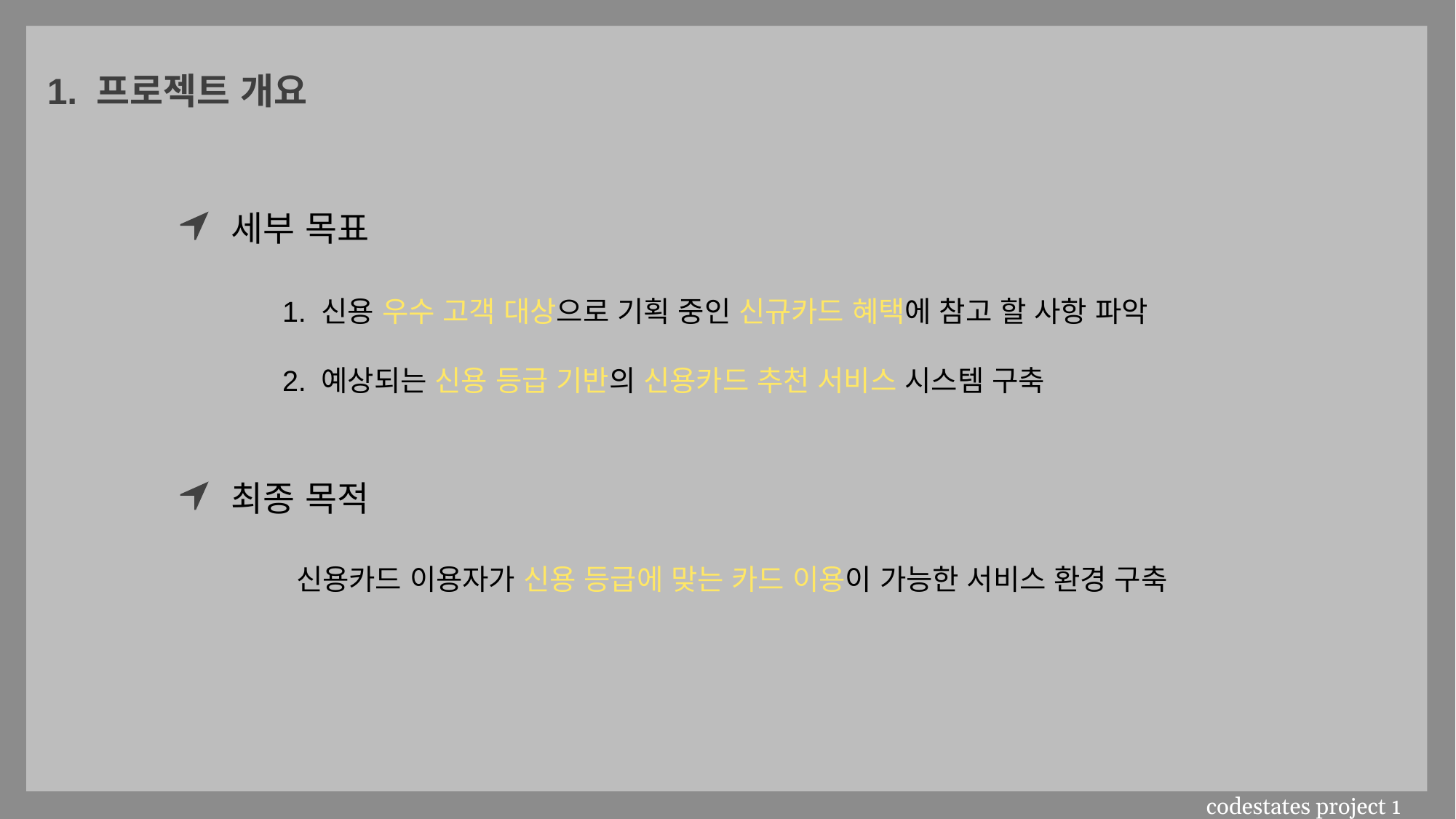

1. 프로젝트 개요
세부 목표

1. 신용 우수 고객 대상으로 기획 중인 신규카드 혜택에 참고 할 사항 파악

2. 예상되는 신용 등급 기반의 신용카드 추천 서비스 시스템 구축
최종 목적

신용카드 이용자가 신용 등급에 맞는 카드 이용이 가능한 서비스 환경 구축
codestates project 1